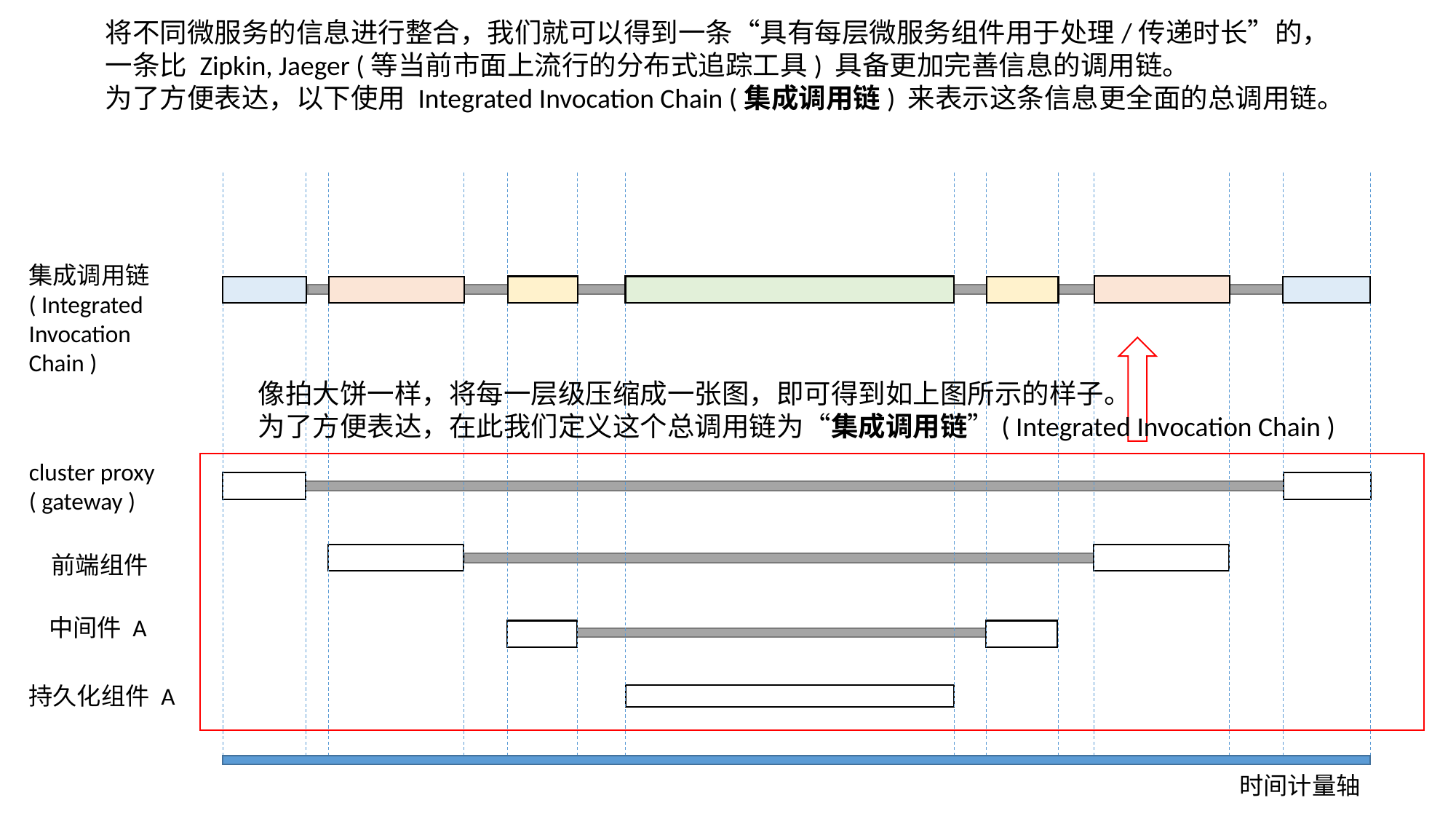

将不同微服务的信息进行整合，我们就可以得到一条“具有每层微服务组件用于处理/传递时长”的，
一条比 Zipkin, Jaeger (等当前市面上流行的分布式追踪工具) 具备更加完善信息的调用链。
为了方便表达，以下使用 Integrated Invocation Chain (集成调用链) 来表示这条信息更全面的总调用链。
集成调用链
( Integrated Invocation Chain )

像拍大饼一样，将每一层级压缩成一张图，即可得到如上图所示的样子。
为了方便表达，在此我们定义这个总调用链为“集成调用链”( Integrated Invocation Chain )
cluster proxy
( gateway )

前端组件

中间件 A

持久化组件 A

时间计量轴